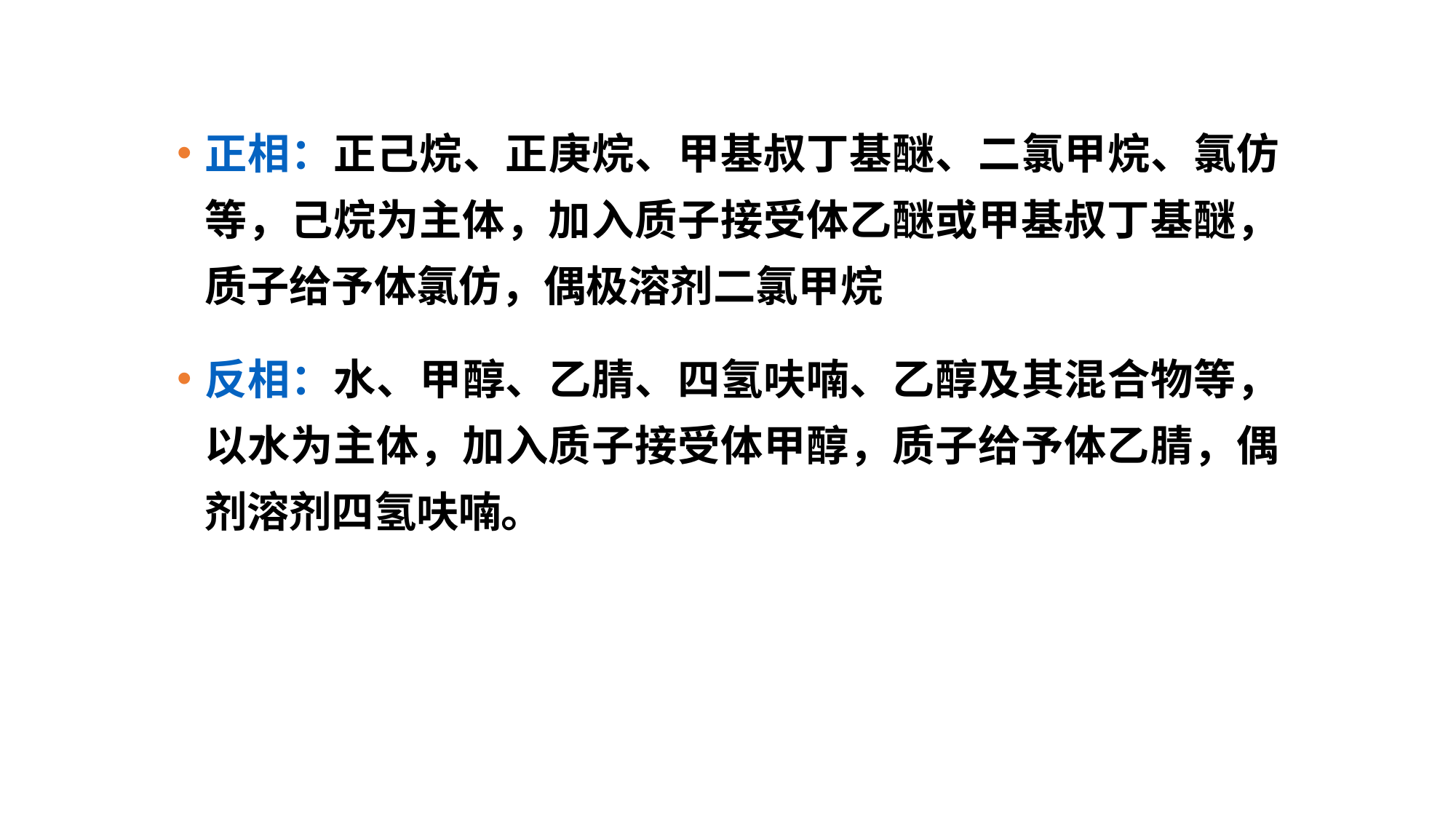

正相：正己烷、正庚烷、甲基叔丁基醚、二氯甲烷、氯仿等，己烷为主体，加入质子接受体乙醚或甲基叔丁基醚，质子给予体氯仿，偶极溶剂二氯甲烷
反相：水、甲醇、乙腈、四氢呋喃、乙醇及其混合物等，以水为主体，加入质子接受体甲醇，质子给予体乙腈，偶剂溶剂四氢呋喃。